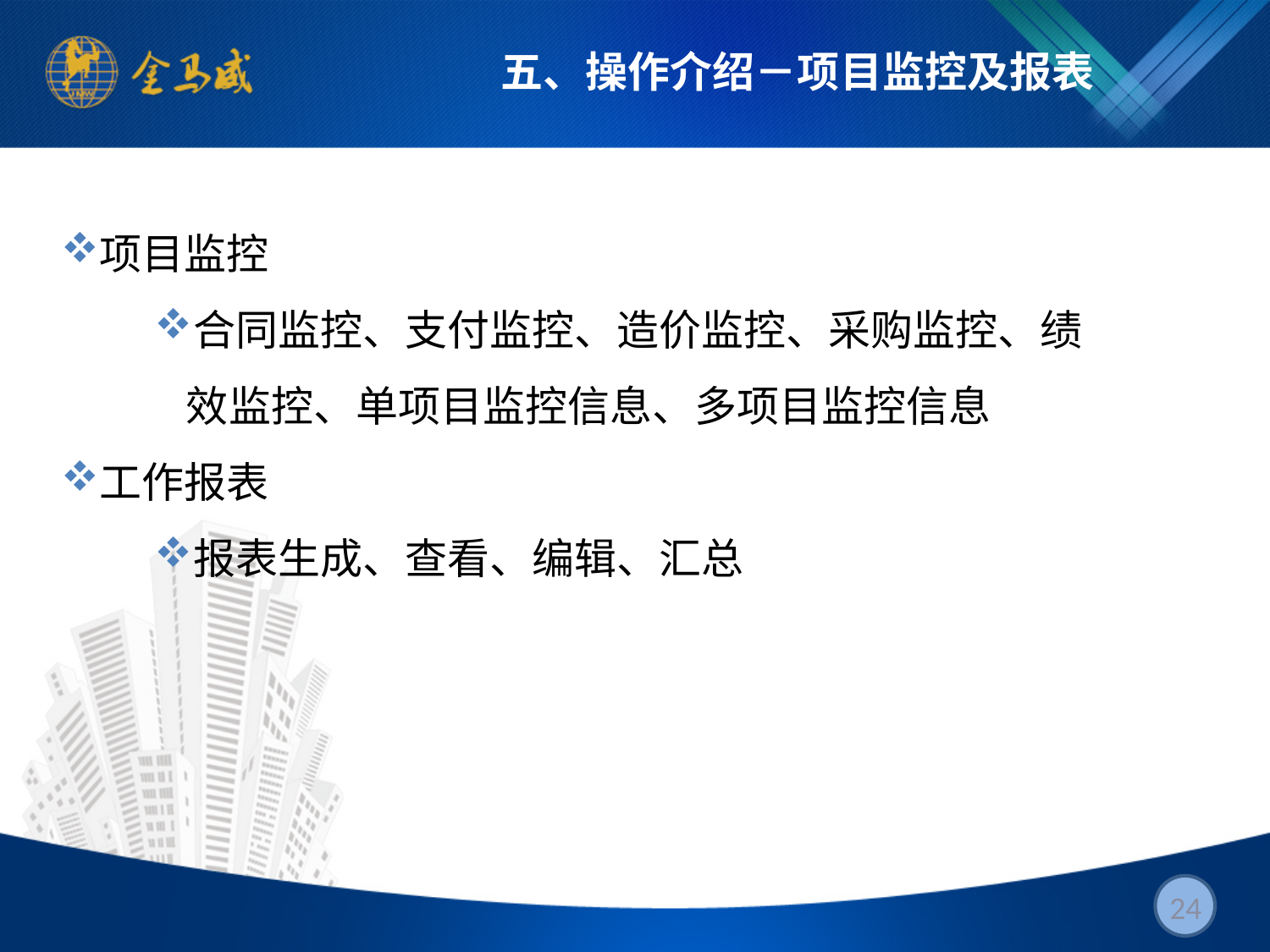

# 五、操作介绍－项目监控及报表
项目监控
合同监控、支付监控、造价监控、采购监控、绩效监控、单项目监控信息、多项目监控信息
工作报表
报表生成、查看、编辑、汇总

24